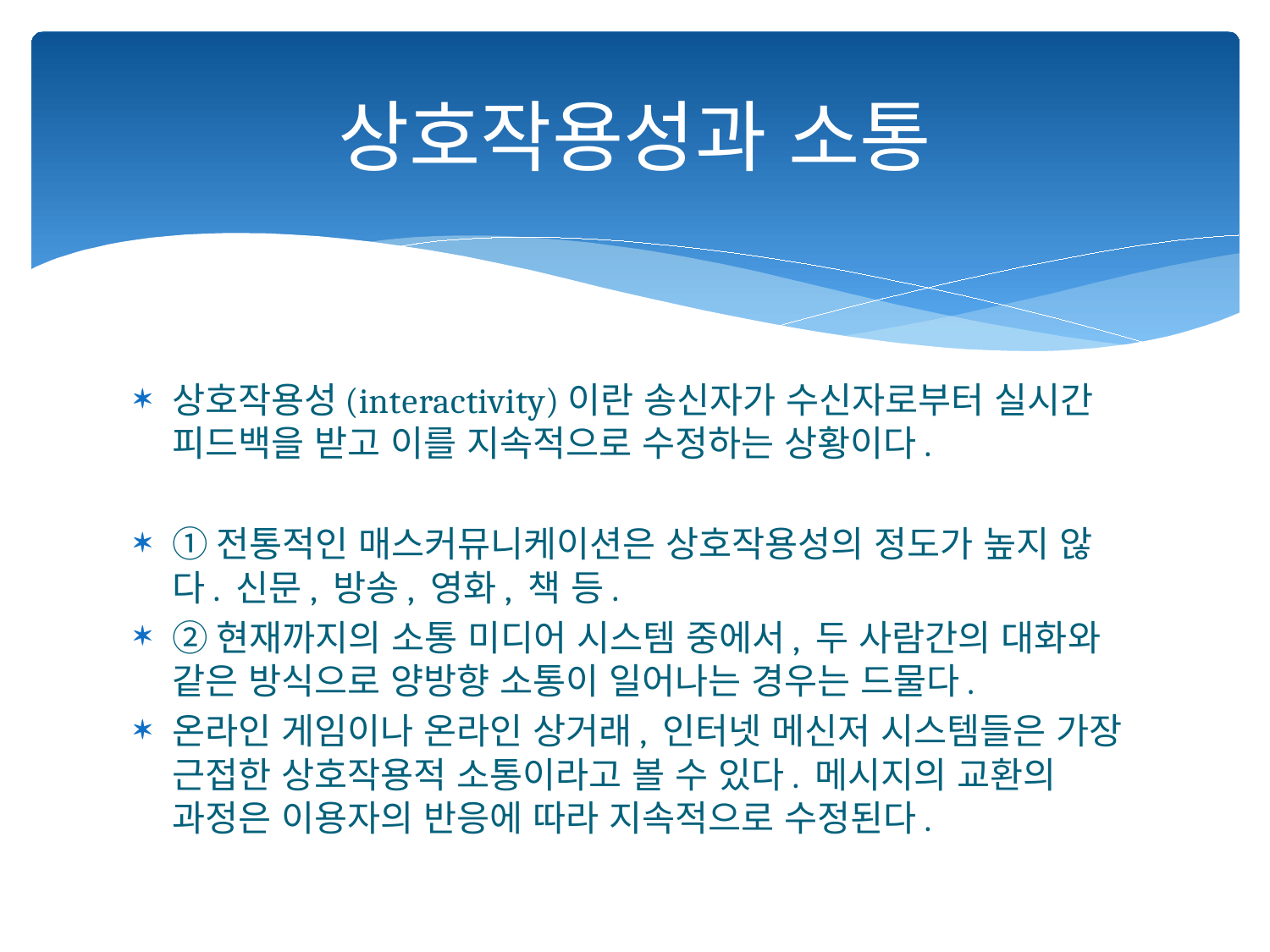

# 상호작용성과 소통
상호작용성(interactivity)이란 송신자가 수신자로부터 실시간 피드백을 받고 이를 지속적으로 수정하는 상황이다.

①전통적인 매스커뮤니케이션은 상호작용성의 정도가 높지 않다. 신문, 방송, 영화, 책 등.
②현재까지의 소통 미디어 시스템 중에서, 두 사람간의 대화와 같은 방식으로 양방향 소통이 일어나는 경우는 드물다.
온라인 게임이나 온라인 상거래, 인터넷 메신저 시스템들은 가장 근접한 상호작용적 소통이라고 볼 수 있다. 메시지의 교환의 과정은 이용자의 반응에 따라 지속적으로 수정된다.